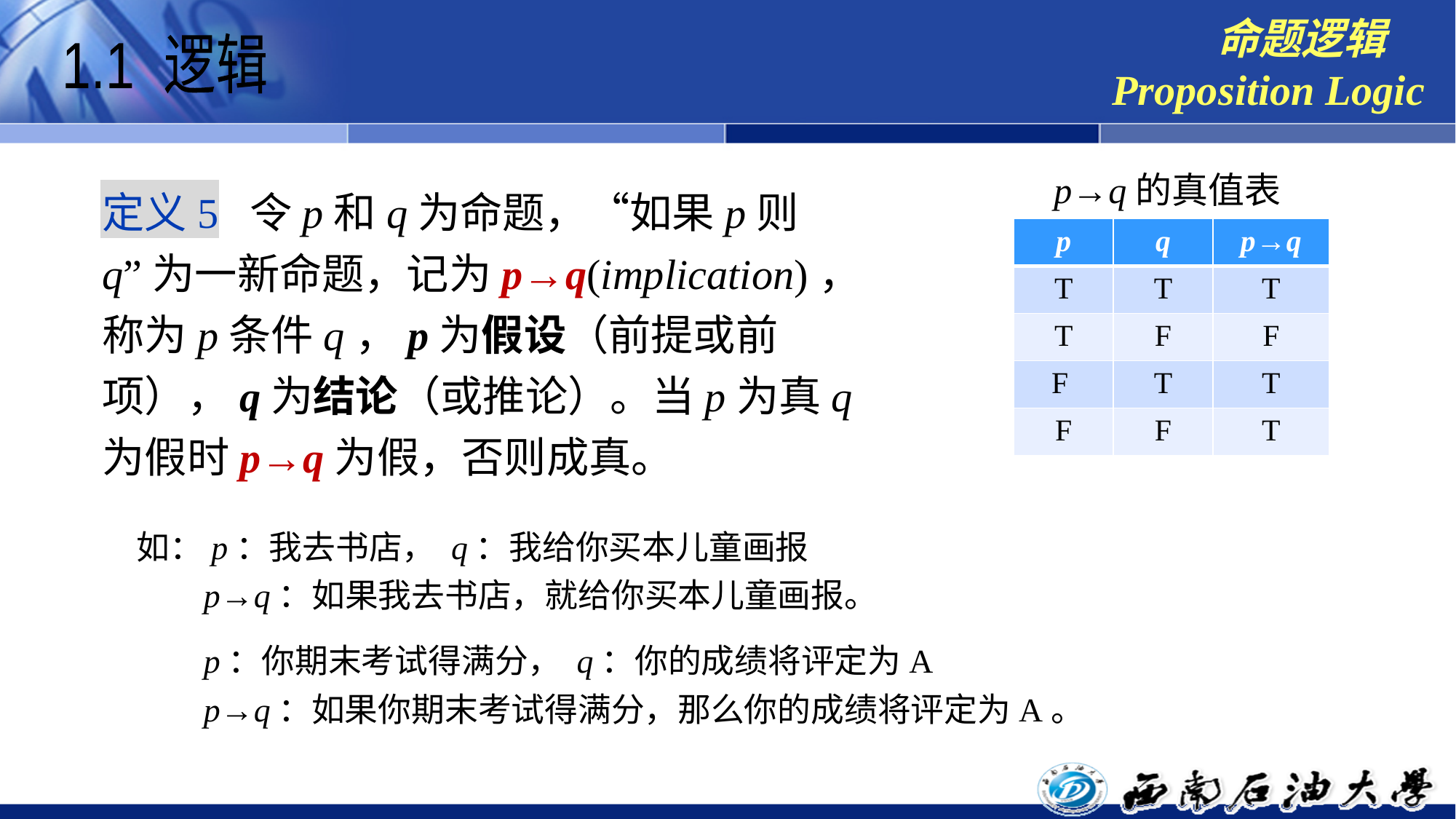

命题逻辑
Proposition Logic
1.1  逻辑
p→q的真值表
定义5  令p和q为命题，“如果p则q”为一新命题，记为p→q(implication)，称为p条件q，p为假设（前提或前项），q为结论（或推论）。当p为真q为假时p→q为假，否则成真。

| p | q | p→q |
| --- | --- | --- |
| T | T | T |
| T | F | F |
| F | T | T |
| F | F | T |
如：p：我去书店， q：我给你买本儿童画报
        p→q：如果我去书店，就给你买本儿童画报。
        p：你期末考试得满分， q：你的成绩将评定为A
        p→q：如果你期末考试得满分，那么你的成绩将评定为A。